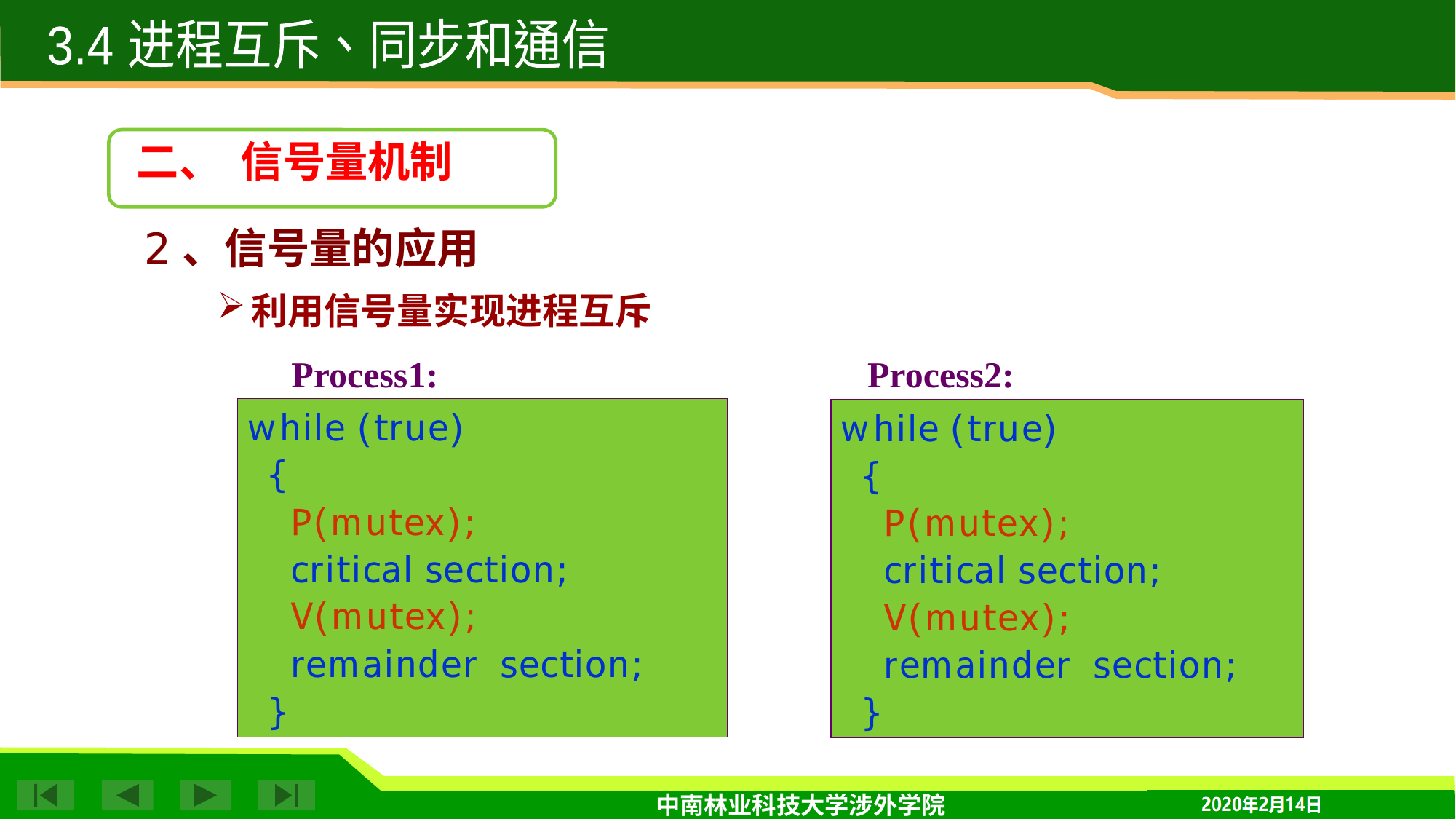

3.4 进程互斥、同步和通信
二、  信号量机制

2、信号量的应用
利用信号量实现进程互斥
Process1:
Process2:
while (true)
  {
    P(mutex);
    critical section;
    V(mutex);
    remainder  section;
  }
while (true)
  {
    P(mutex);
    critical section;
    V(mutex);
    remainder  section;
  }